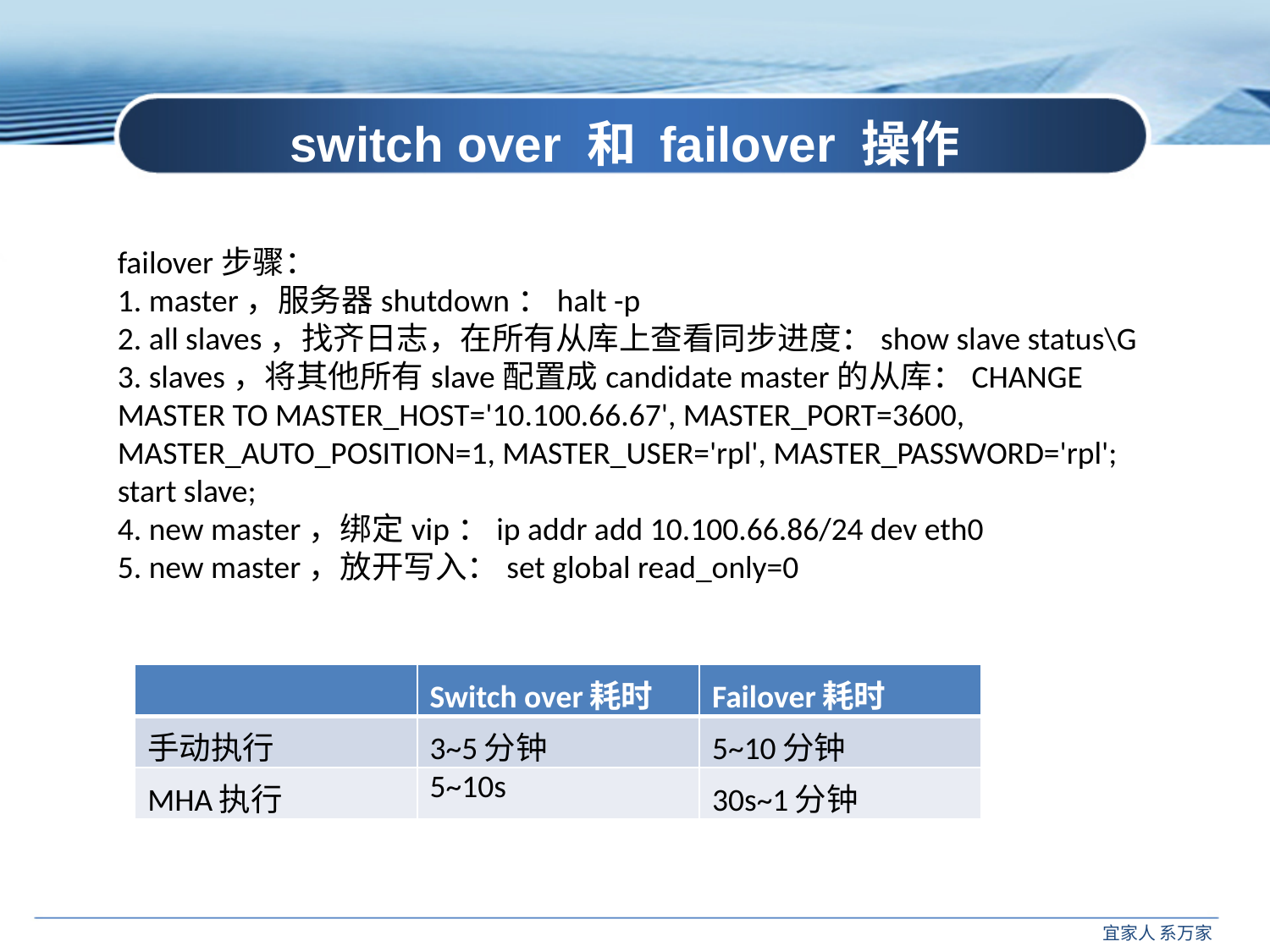

switch over 和 failover 操作
failover步骤：
1. master，服务器shutdown：halt -p
2. all slaves，找齐日志，在所有从库上查看同步进度：show slave status\G
3. slaves，将其他所有slave配置成candidate master的从库：CHANGE MASTER TO MASTER_HOST='10.100.66.67', MASTER_PORT=3600, MASTER_AUTO_POSITION=1, MASTER_USER='rpl', MASTER_PASSWORD='rpl'; start slave;
4. new master，绑定vip：ip addr add 10.100.66.86/24 dev eth0
5. new master，放开写入：set global read_only=0
|  | Switch over耗时 | Failover耗时 |
| --- | --- | --- |
| 手动执行 | 3~5分钟 | 5~10分钟 |
| MHA执行 | 5~10s | 30s~1分钟 |
宜家人 系万家